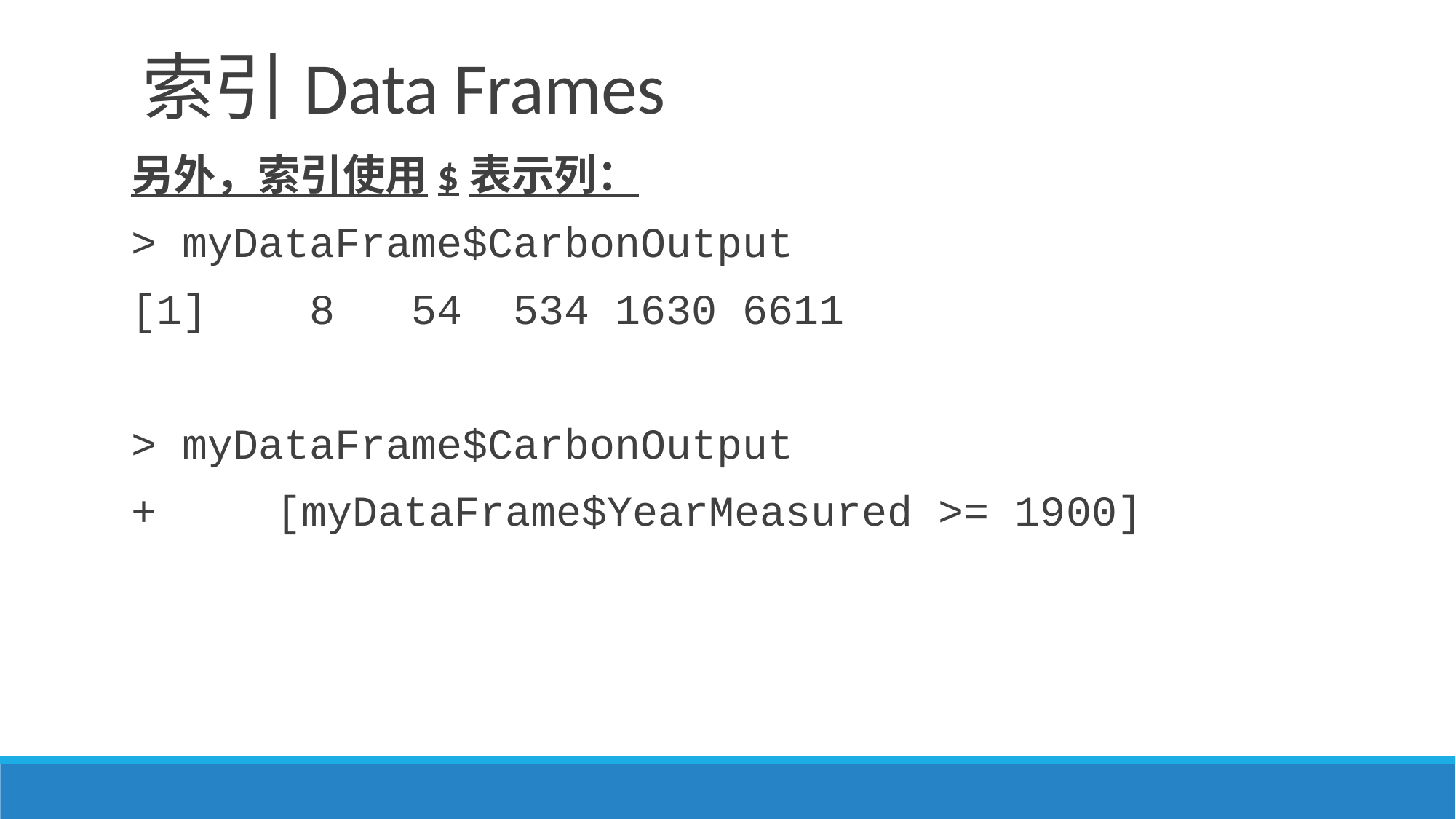

# 索引Data Frames
另外，索引使用$表示列：
> myDataFrame$CarbonOutput
[1]    8   54  534 1630 6611

> myDataFrame$CarbonOutput
+	 [myDataFrame$YearMeasured >= 1900]